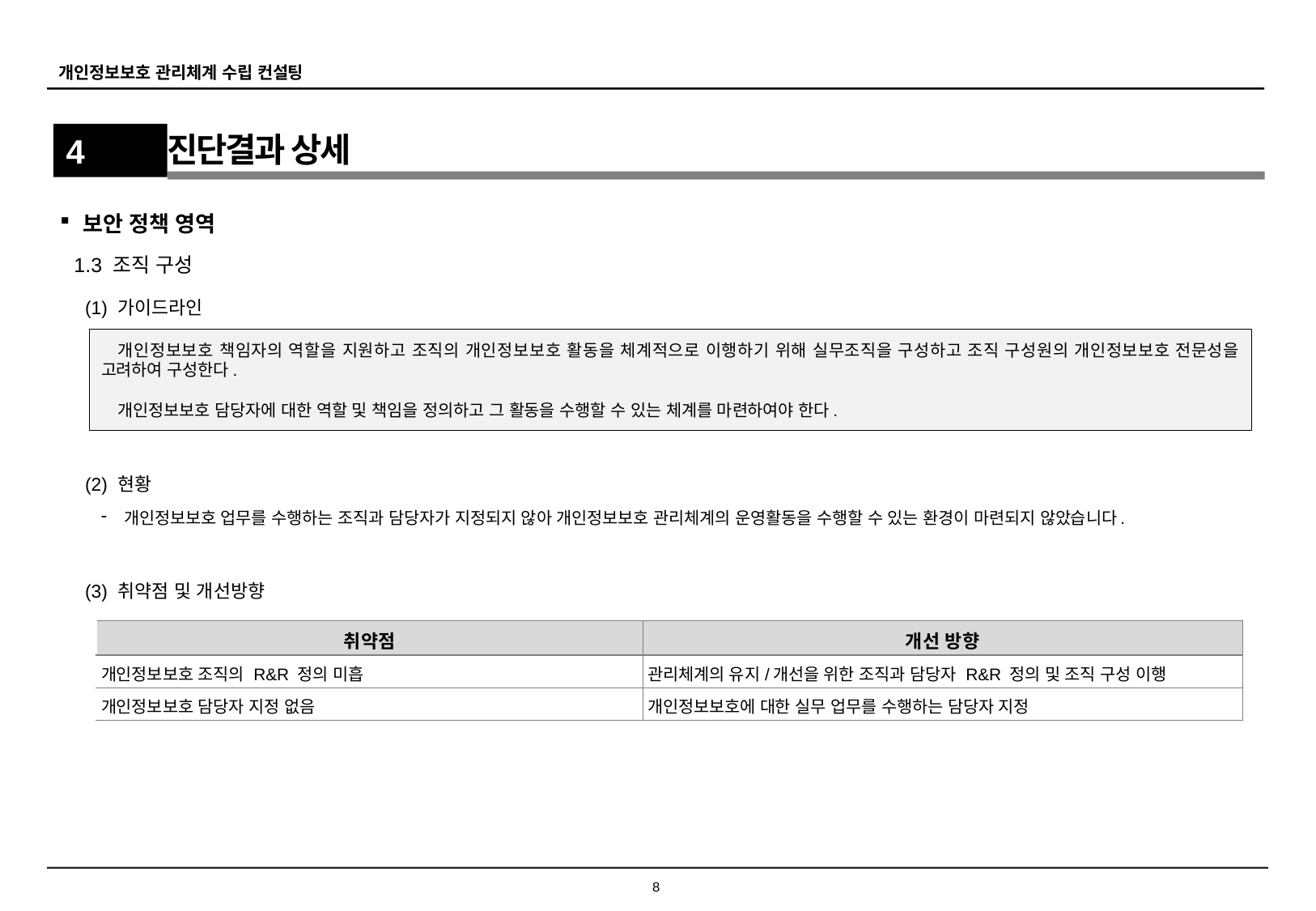

4
진단결과 상세

보안 정책 영역
1.3 조직 구성
(1) 가이드라인
개인정보보호 책임자의 역할을 지원하고 조직의 개인정보보호 활동을 체계적으로 이행하기 위해 실무조직을 구성하고 조직 구성원의 개인정보보호 전문성을 고려하여 구성한다.

개인정보보호 담당자에 대한 역할 및 책임을 정의하고 그 활동을 수행할 수 있는 체계를 마련하여야 한다.
(2) 현황
개인정보보호 업무를 수행하는 조직과 담당자가 지정되지 않아 개인정보보호 관리체계의 운영활동을 수행할 수 있는 환경이 마련되지 않았습니다.
(3) 취약점 및 개선방향
| 취약점 | 개선 방향 |
| --- | --- |
| 개인정보보호 조직의 R&R 정의 미흡 | 관리체계의 유지/개선을 위한 조직과 담당자 R&R 정의 및 조직 구성 이행 |
| 개인정보보호 담당자 지정 없음 | 개인정보보호에 대한 실무 업무를 수행하는 담당자 지정 |